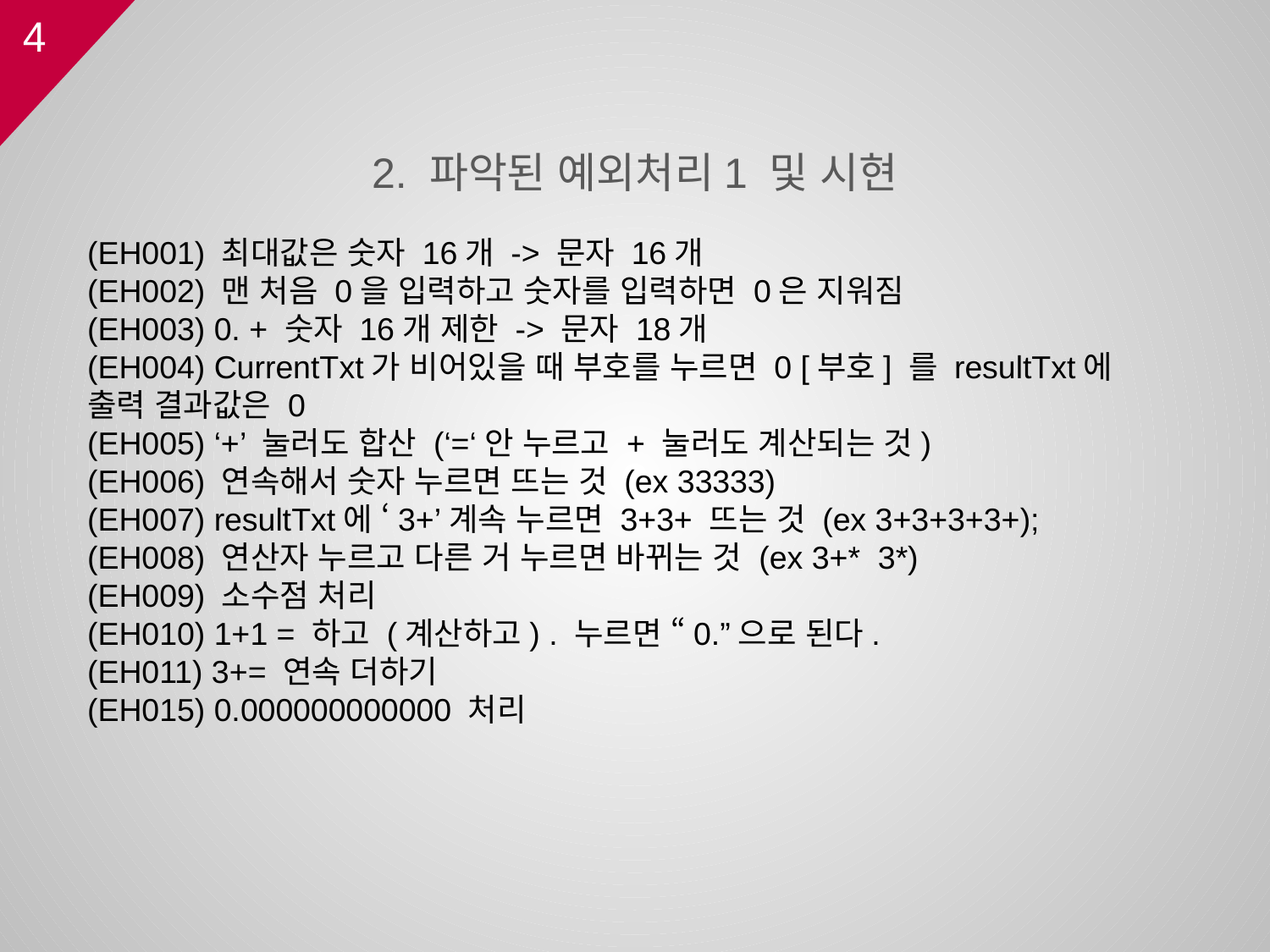

# 2. 파악된 예외처리1 및 시현
(EH001) 최대값은 숫자 16개 -> 문자 16개
(EH002) 맨 처음 0을 입력하고 숫자를 입력하면 0은 지워짐
(EH003) 0. + 숫자 16개 제한 -> 문자 18개
(EH004) CurrentTxt가 비어있을 때 부호를 누르면 0 [부호] 를 resultTxt에 출력 결과값은 0
(EH005) ‘+’ 눌러도 합산 (‘=‘안 누르고 + 눌러도 계산되는 것)
(EH006) 연속해서 숫자 누르면 뜨는 것 (ex 33333)
(EH007) resultTxt에 ‘3+’계속 누르면 3+3+ 뜨는 것 (ex 3+3+3+3+);
(EH008) 연산자 누르고 다른 거 누르면 바뀌는 것 (ex 3+*  3*)
(EH009) 소수점 처리
(EH010) 1+1 = 하고 (계산하고) . 누르면 “0.”으로 된다.
(EH011) 3+= 연속 더하기
(EH015) 0.000000000000 처리